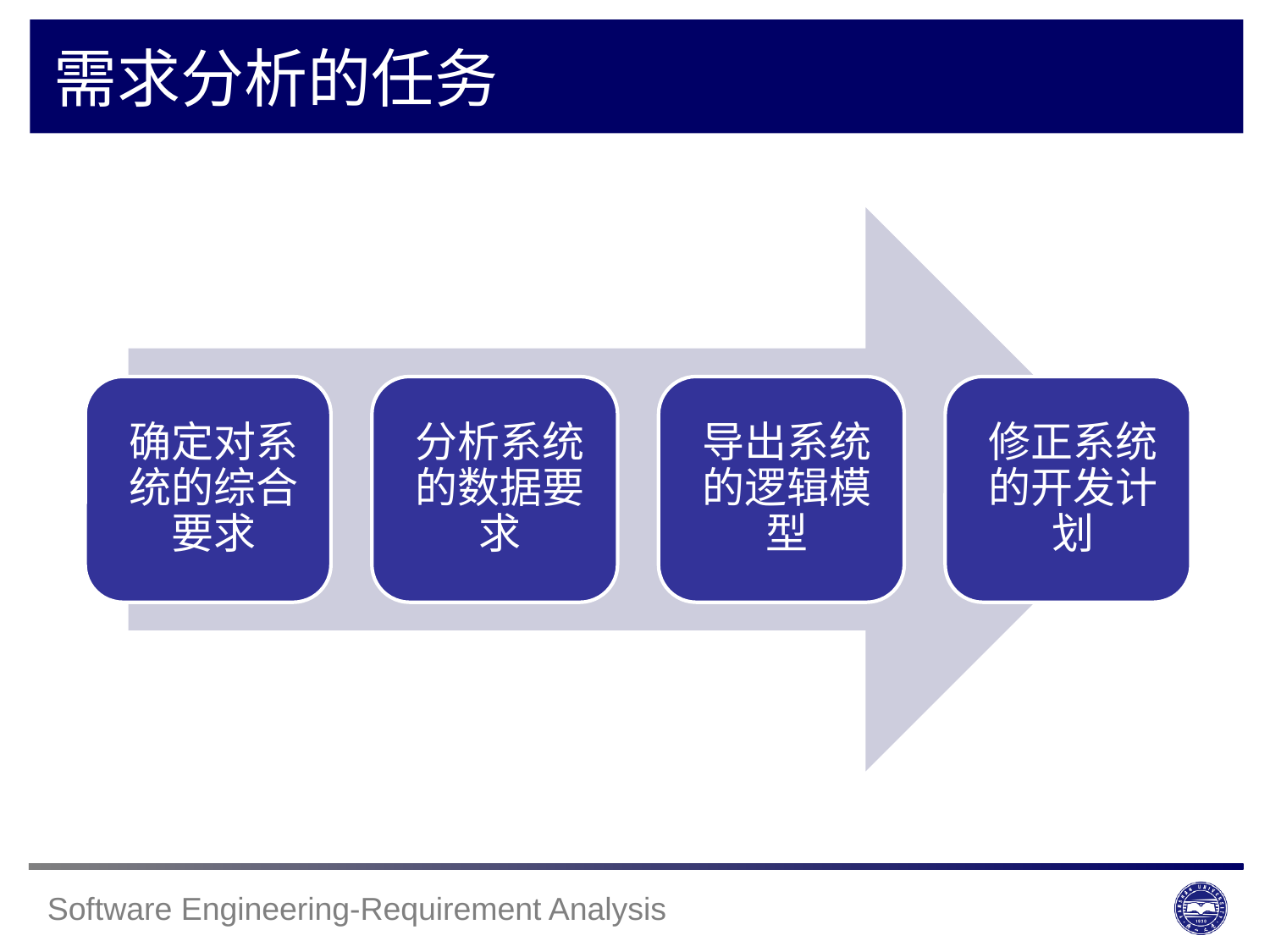

需求分析的任务
确定对系统的综合要求
分析系统的数据要求
导出系统的逻辑模型
修正系统的开发计划